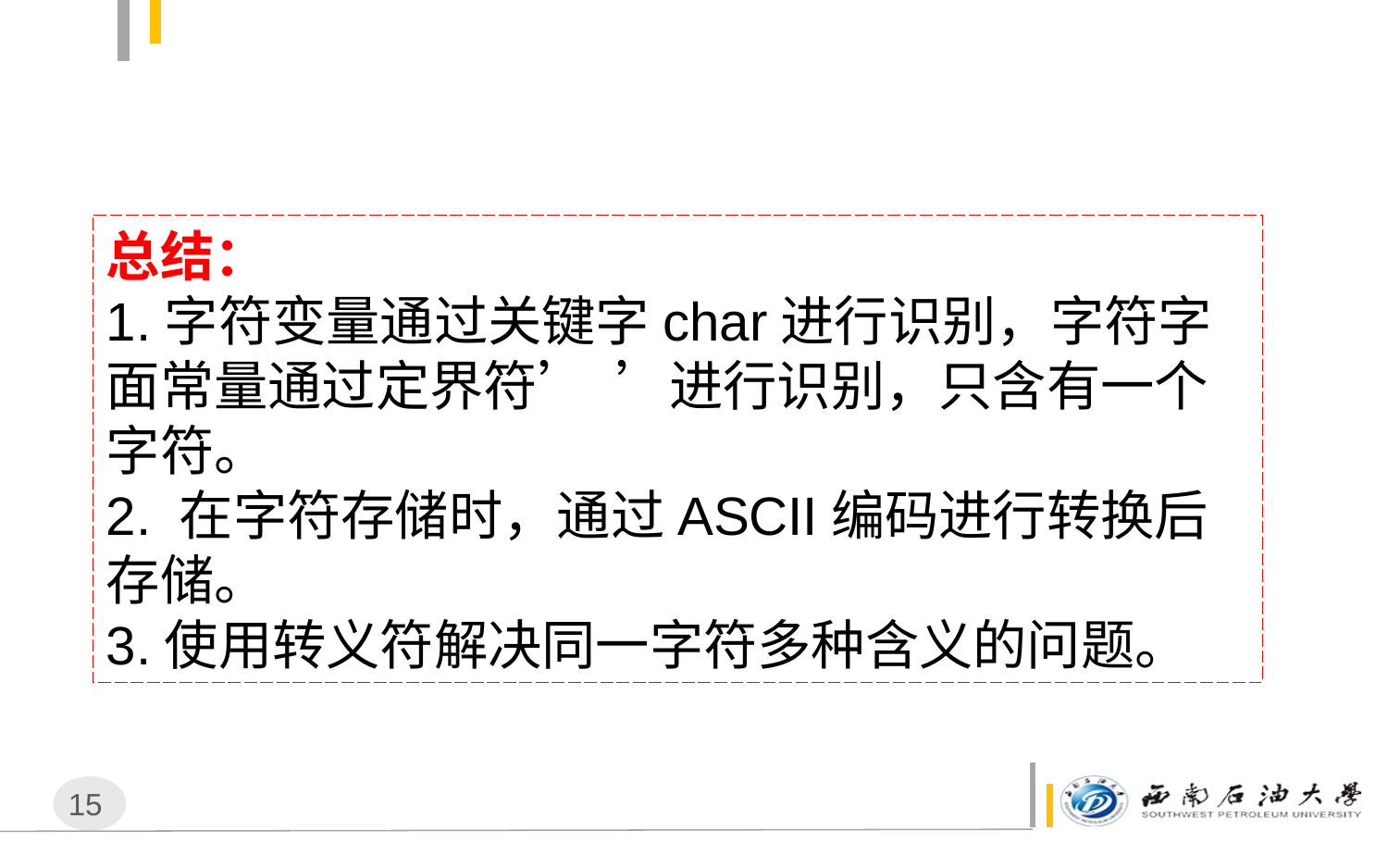

总结：
1.字符变量通过关键字char进行识别，字符字面常量通过定界符’  ’进行识别，只含有一个字符。
2. 在字符存储时，通过ASCII编码进行转换后存储。
3.使用转义符解决同一字符多种含义的问题。